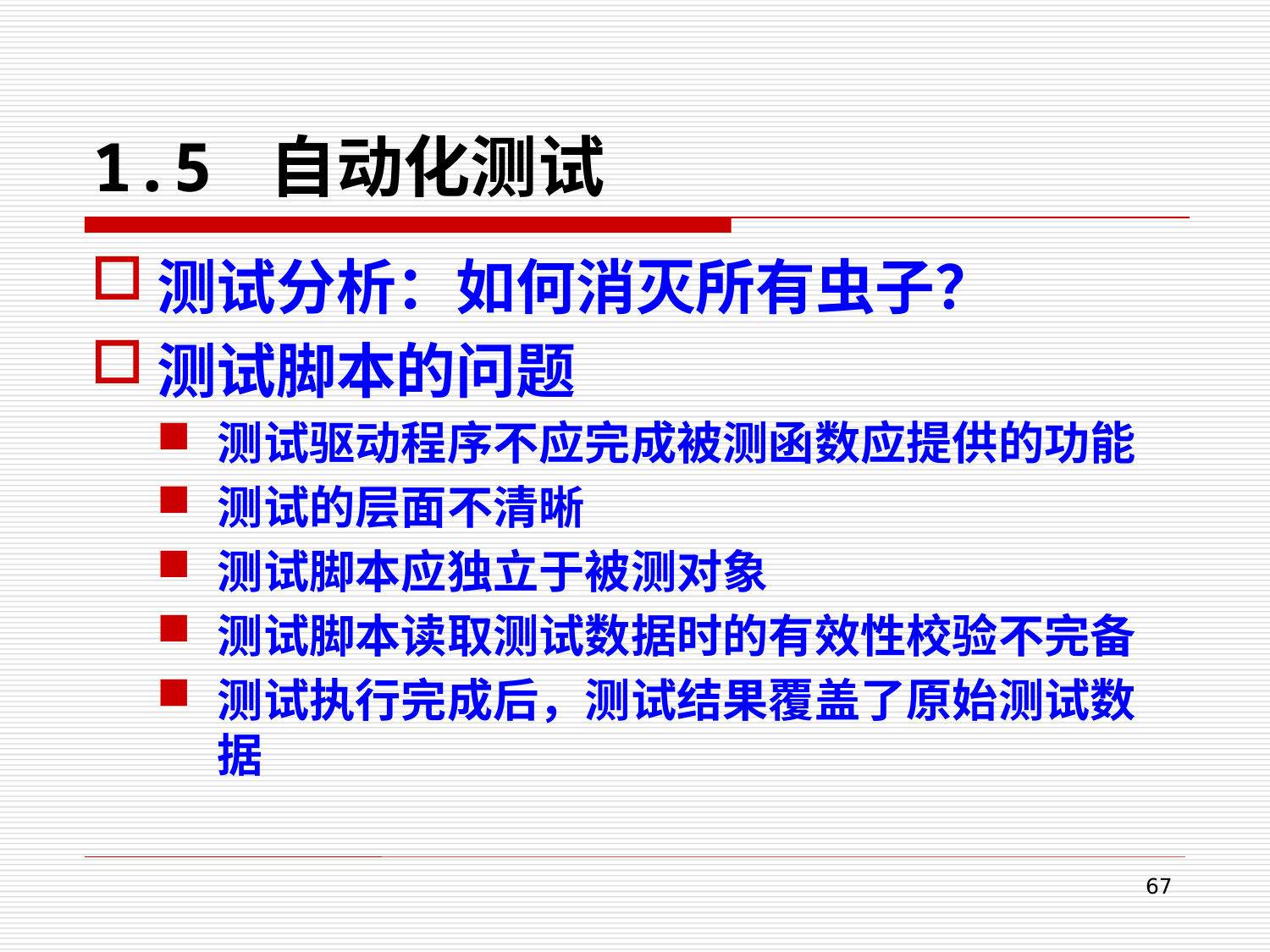

1.5 自动化测试
测试分析：如何消灭所有虫子？
测试脚本的问题
测试驱动程序不应完成被测函数应提供的功能
测试的层面不清晰
测试脚本应独立于被测对象
测试脚本读取测试数据时的有效性校验不完备
测试执行完成后，测试结果覆盖了原始测试数据
67